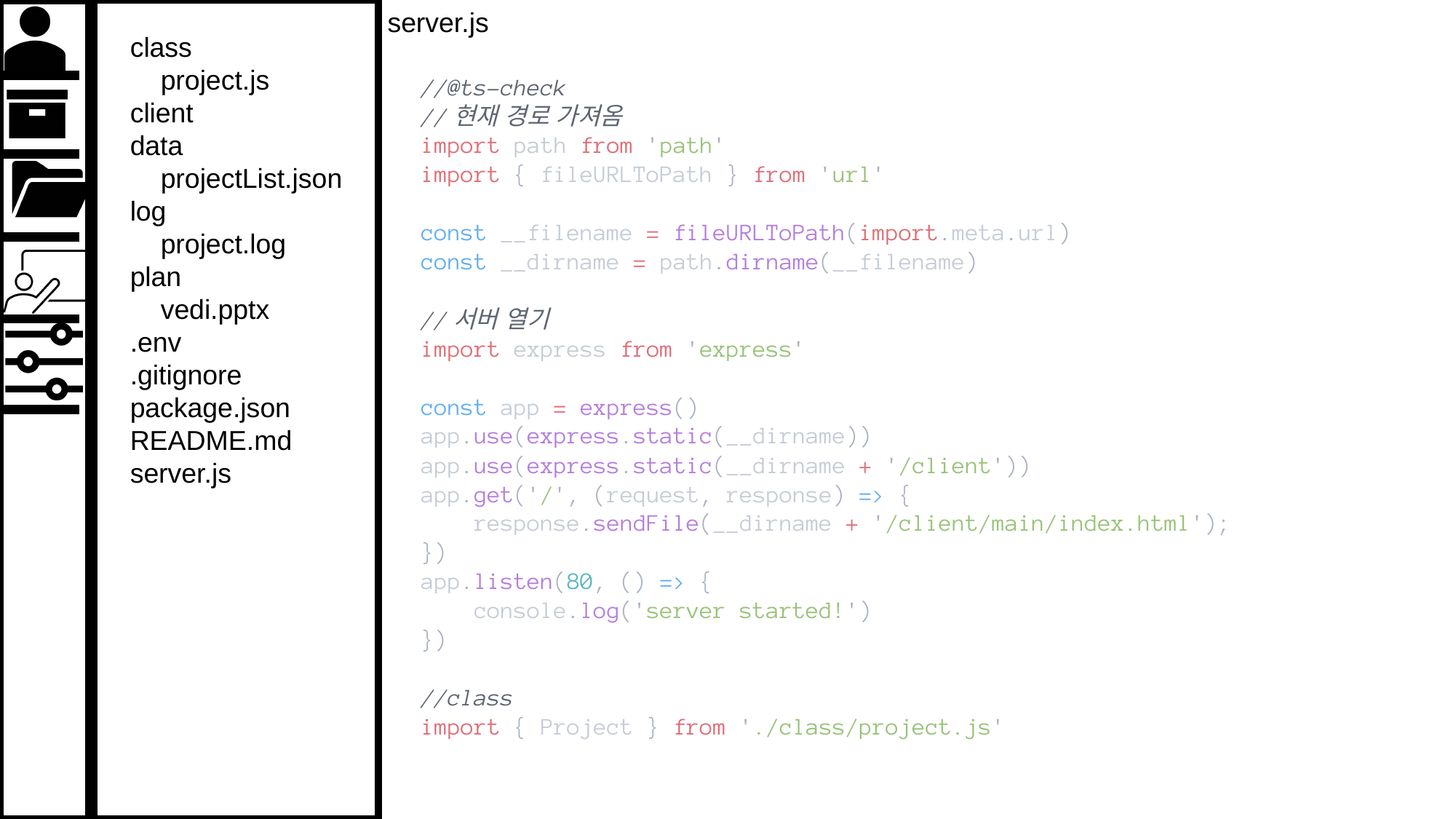

server.js
class
    project.js
client
data
    projectList.json
log
    project.log
plan
    vedi.pptx
.env
.gitignore
package.json
README.md
server.js
//@ts-check
//현재 경로 가져옴
import path from 'path'
import { fileURLToPath } from 'url'
const __filename = fileURLToPath(import.meta.url)
const __dirname = path.dirname(__filename)
//서버 열기
import express from 'express'
const app = express()
app.use(express.static(__dirname))
app.use(express.static(__dirname + '/client'))
app.get('/', (request, response) => {
    response.sendFile(__dirname + '/client/main/index.html');
})
app.listen(80, () => {
    console.log('server started!')
})
//class
import { Project } from './class/project.js'